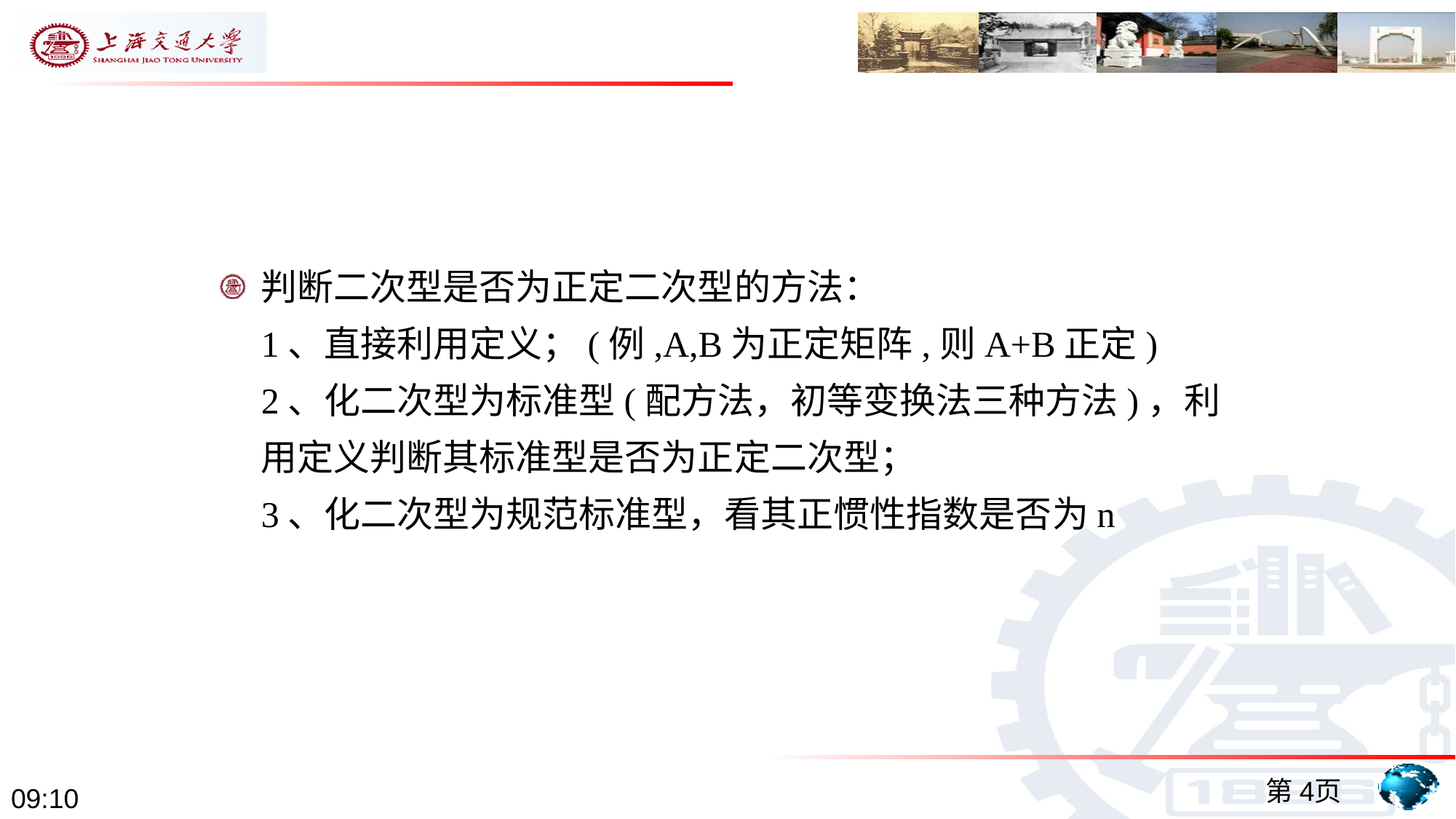

#
判断二次型是否为正定二次型的方法：
1、直接利用定义；(例,A,B为正定矩阵,则A+B正定)
2、化二次型为标准型(配方法，初等变换法三种方法)，利用定义判断其标准型是否为正定二次型；
3、化二次型为规范标准型，看其正惯性指数是否为n
第4页
09:10